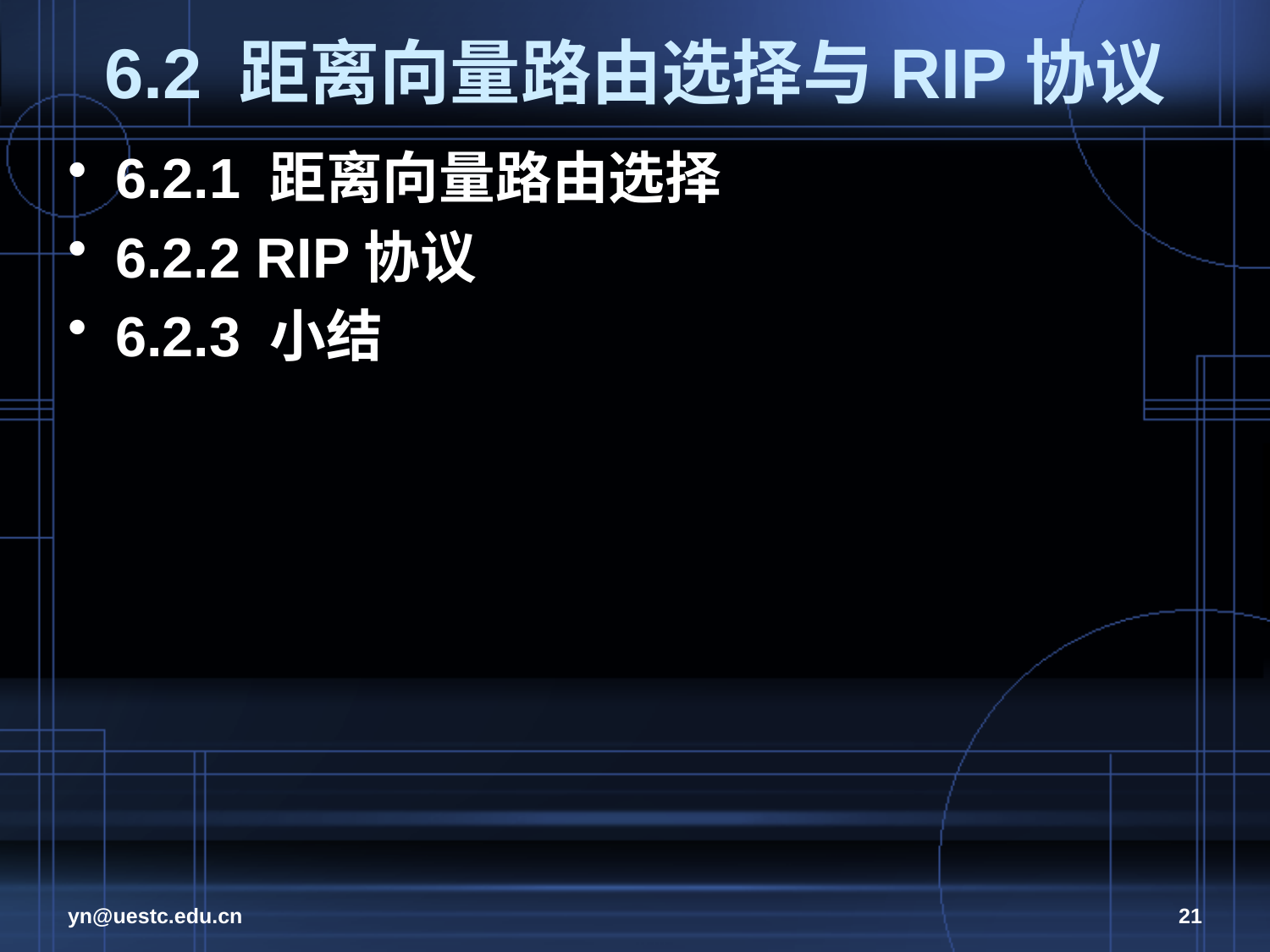

# 6.2 距离向量路由选择与RIP协议
6.2.1 距离向量路由选择
6.2.2 RIP协议
6.2.3 小结
yn@uestc.edu.cn
21